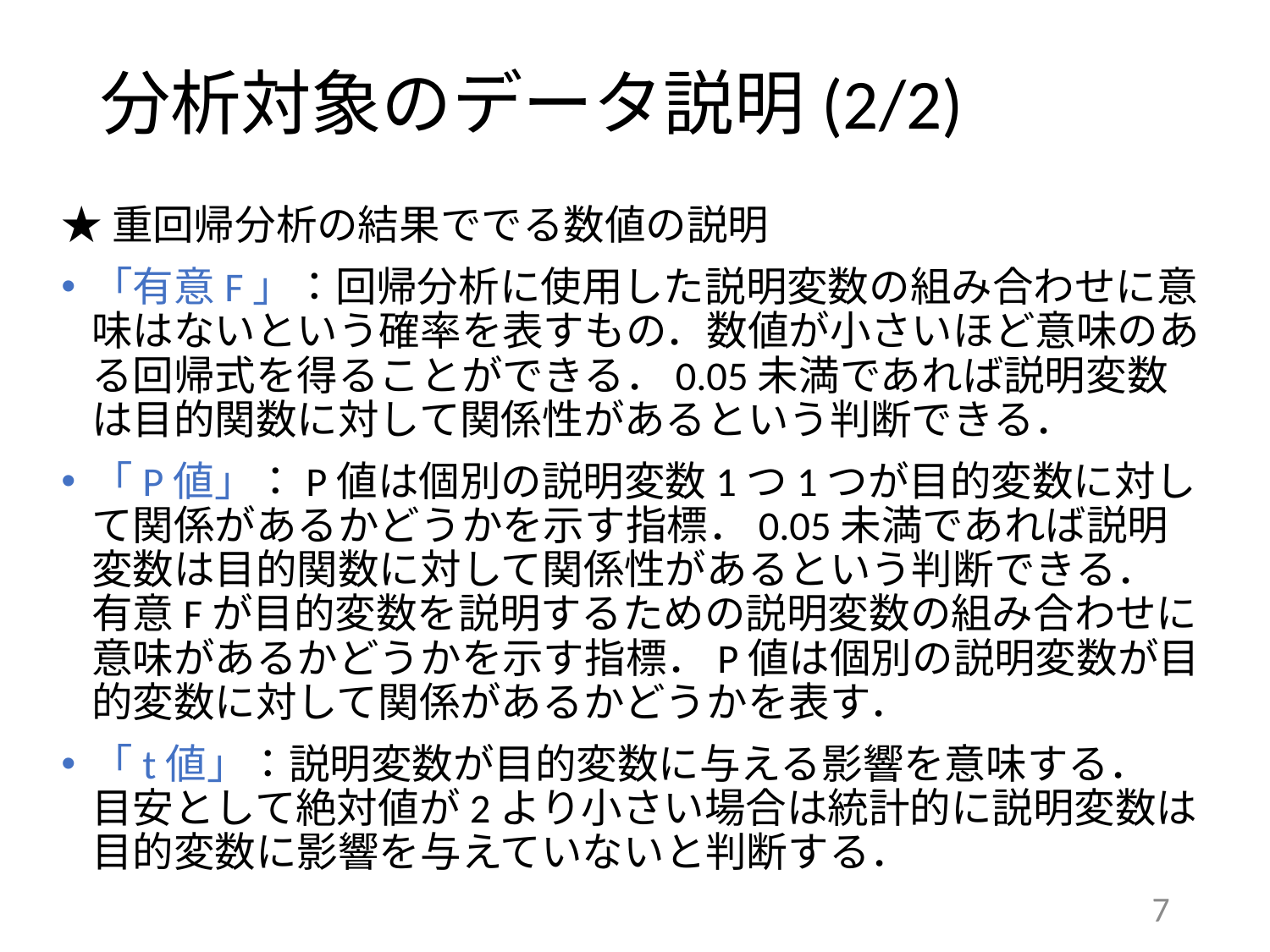

# 分析対象のデータ説明(2/2)
★重回帰分析の結果ででる数値の説明
「有意F」：回帰分析に使用した説明変数の組み合わせに意味はないという確率を表すもの．数値が小さいほど意味のある回帰式を得ることができる．0.05未満であれば説明変数は目的関数に対して関係性があるという判断できる．
「P値」：P値は個別の説明変数1つ1つが目的変数に対して関係があるかどうかを示す指標．0.05未満であれば説明変数は目的関数に対して関係性があるという判断できる．
有意Fが目的変数を説明するための説明変数の組み合わせに意味があるかどうかを示す指標．P値は個別の説明変数が目的変数に対して関係があるかどうかを表す．
「t値」：説明変数が目的変数に与える影響を意味する．
目安として絶対値が2より小さい場合は統計的に説明変数は目的変数に影響を与えていないと判断する．

7